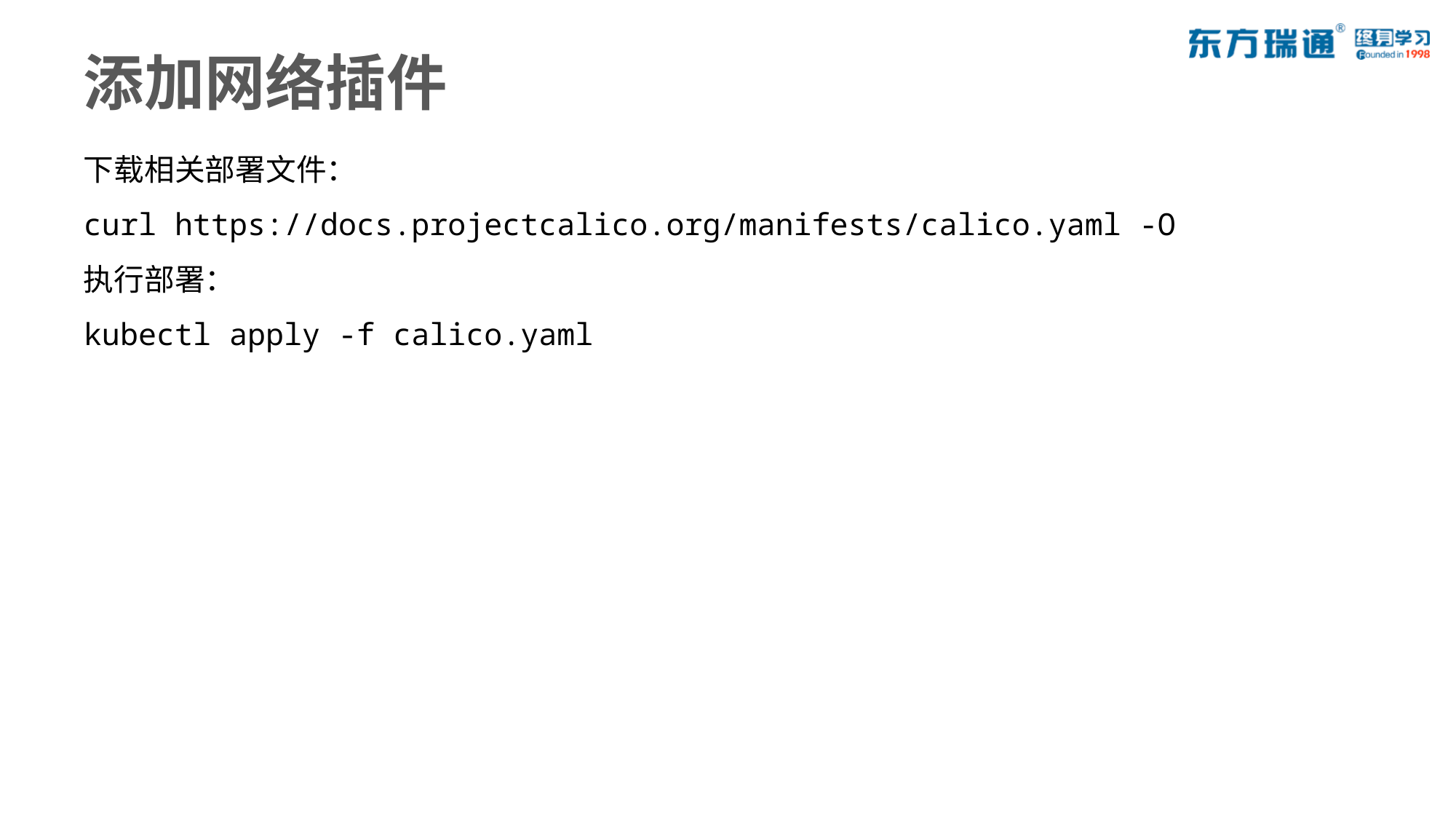

# 添加网络插件
下载相关部署文件：
curl https://docs.projectcalico.org/manifests/calico.yaml -O
执行部署：
kubectl apply -f calico.yaml